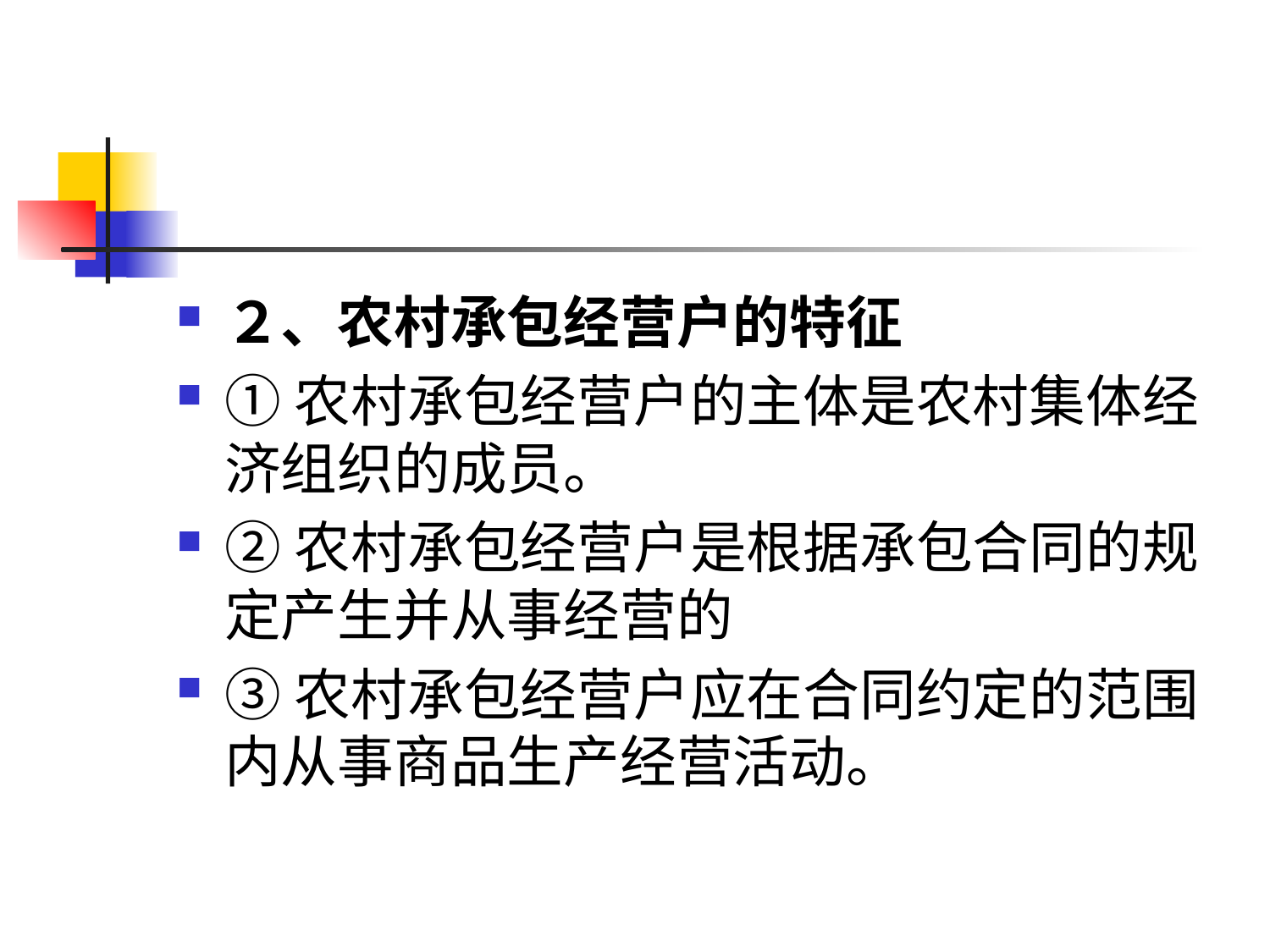

#
２、农村承包经营户的特征
①农村承包经营户的主体是农村集体经济组织的成员。
②农村承包经营户是根据承包合同的规定产生并从事经营的
③农村承包经营户应在合同约定的范围内从事商品生产经营活动。